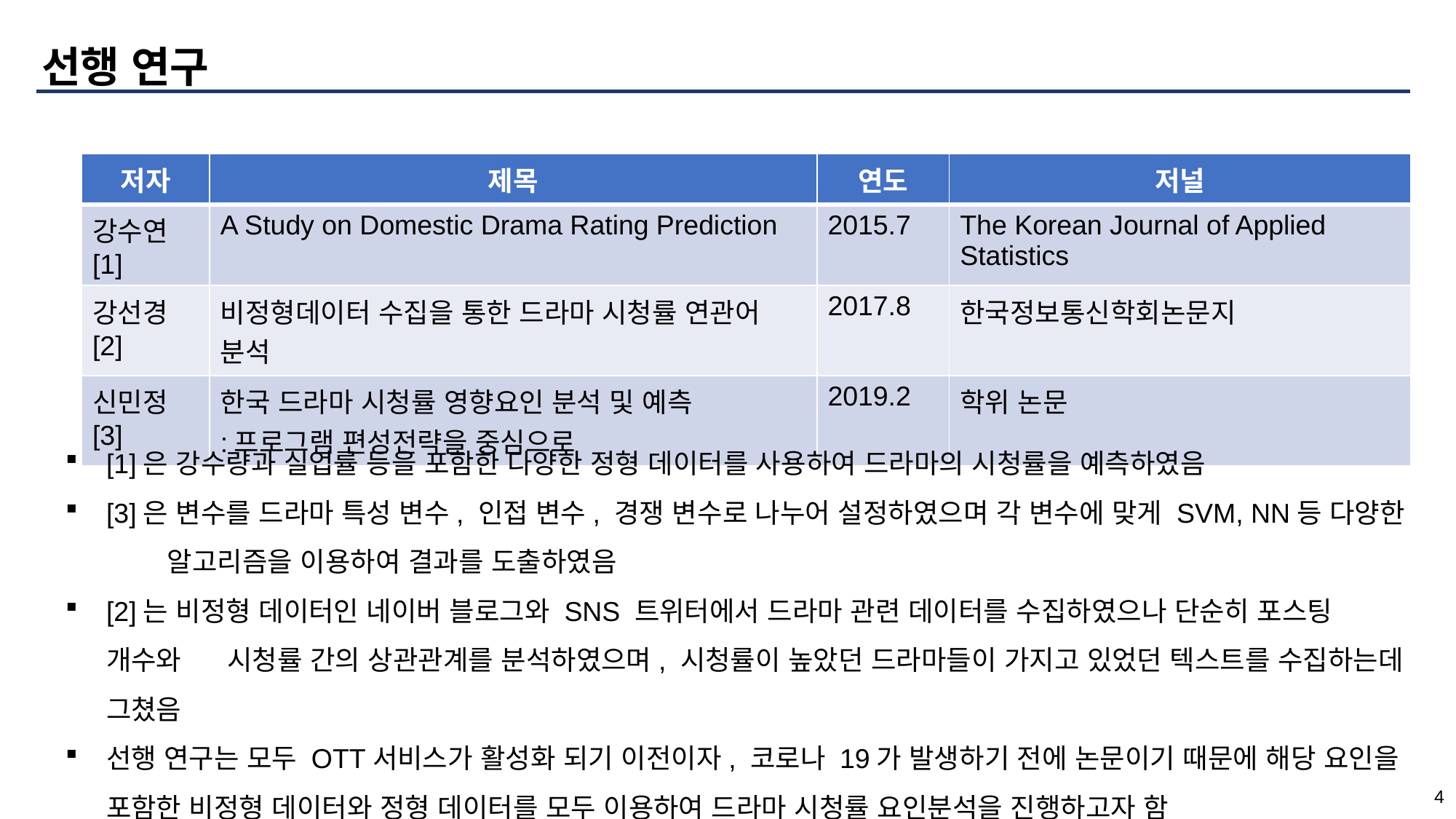

선행 연구
| 저자 | 제목 | 연도 | 저널 |
| --- | --- | --- | --- |
| 강수연 [1] | A Study on Domestic Drama Rating Prediction | 2015.7 | The Korean Journal of Applied Statistics |
| 강선경 [2] | 비정형데이터 수집을 통한 드라마 시청률 연관어 분석 | 2017.8 | 한국정보통신학회논문지 |
| 신민정 [3] | 한국 드라마 시청률 영향요인 분석 및 예측 :프로그램 편성전략을 중심으로 | 2019.2 | 학위 논문 |
[1]은 강수량과 실업률 등을 포함한 다양한 정형 데이터를 사용하여 드라마의 시청률을 예측하였음
[3]은 변수를 드라마 특성 변수, 인접 변수, 경쟁 변수로 나누어 설정하였으며 각 변수에 맞게 SVM, NN등 다양한          알고리즘을 이용하여 결과를 도출하였음
[2]는 비정형 데이터인 네이버 블로그와 SNS 트위터에서 드라마 관련 데이터를 수집하였으나 단순히 포스팅 개수와      시청률 간의 상관관계를 분석하였으며, 시청률이 높았던 드라마들이 가지고 있었던 텍스트를 수집하는데 그쳤음
선행 연구는 모두 OTT서비스가 활성화 되기 이전이자, 코로나 19가 발생하기 전에 논문이기 때문에 해당 요인을 포함한 비정형 데이터와 정형 데이터를 모두 이용하여 드라마 시청률 요인분석을 진행하고자 함
4